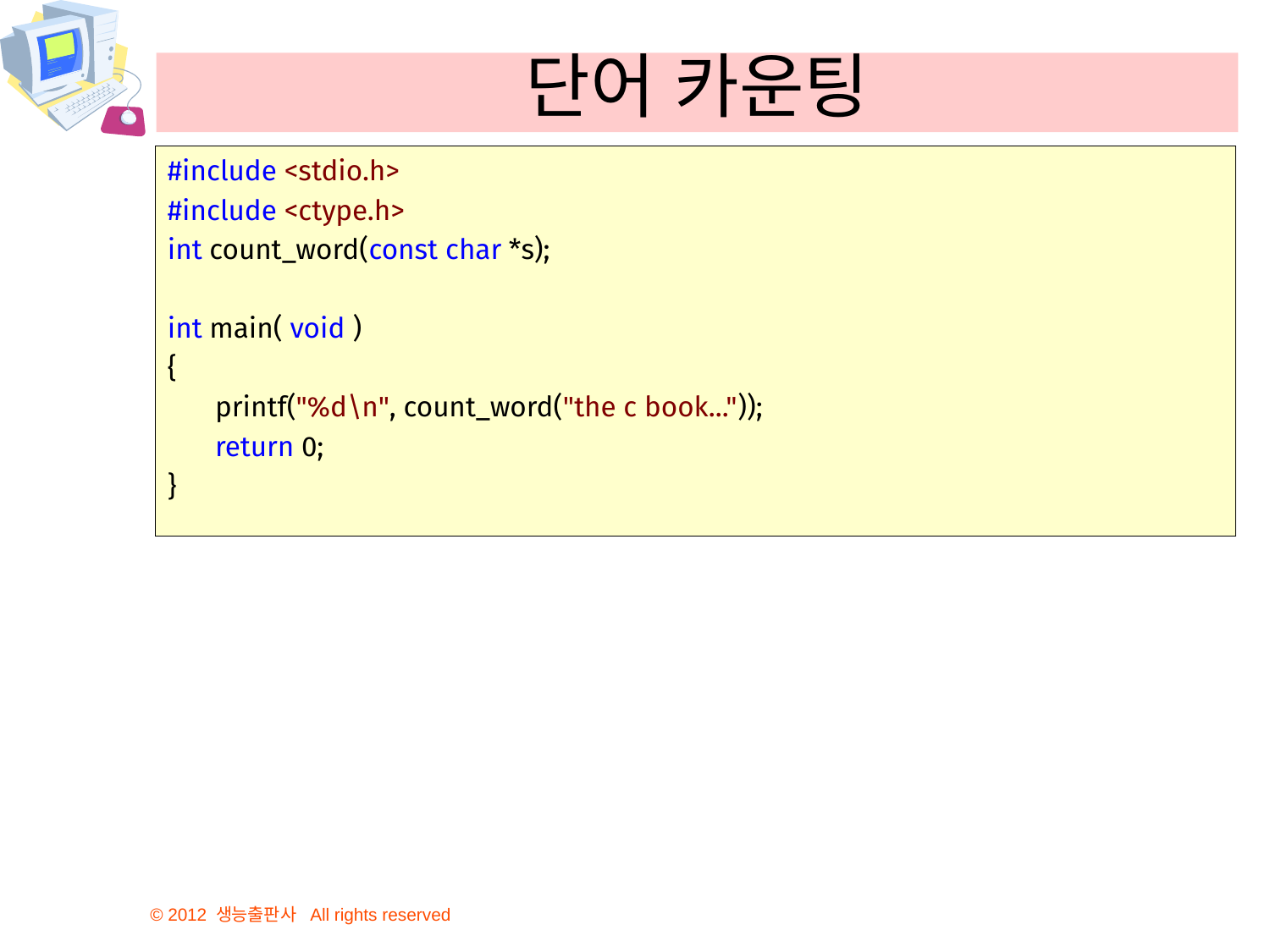

# 단어 카운팅
#include <stdio.h>
#include <ctype.h>
int count_word(const char *s);

int main( void )
{
	printf("%d\n", count_word("the c book..."));
	return 0;
}